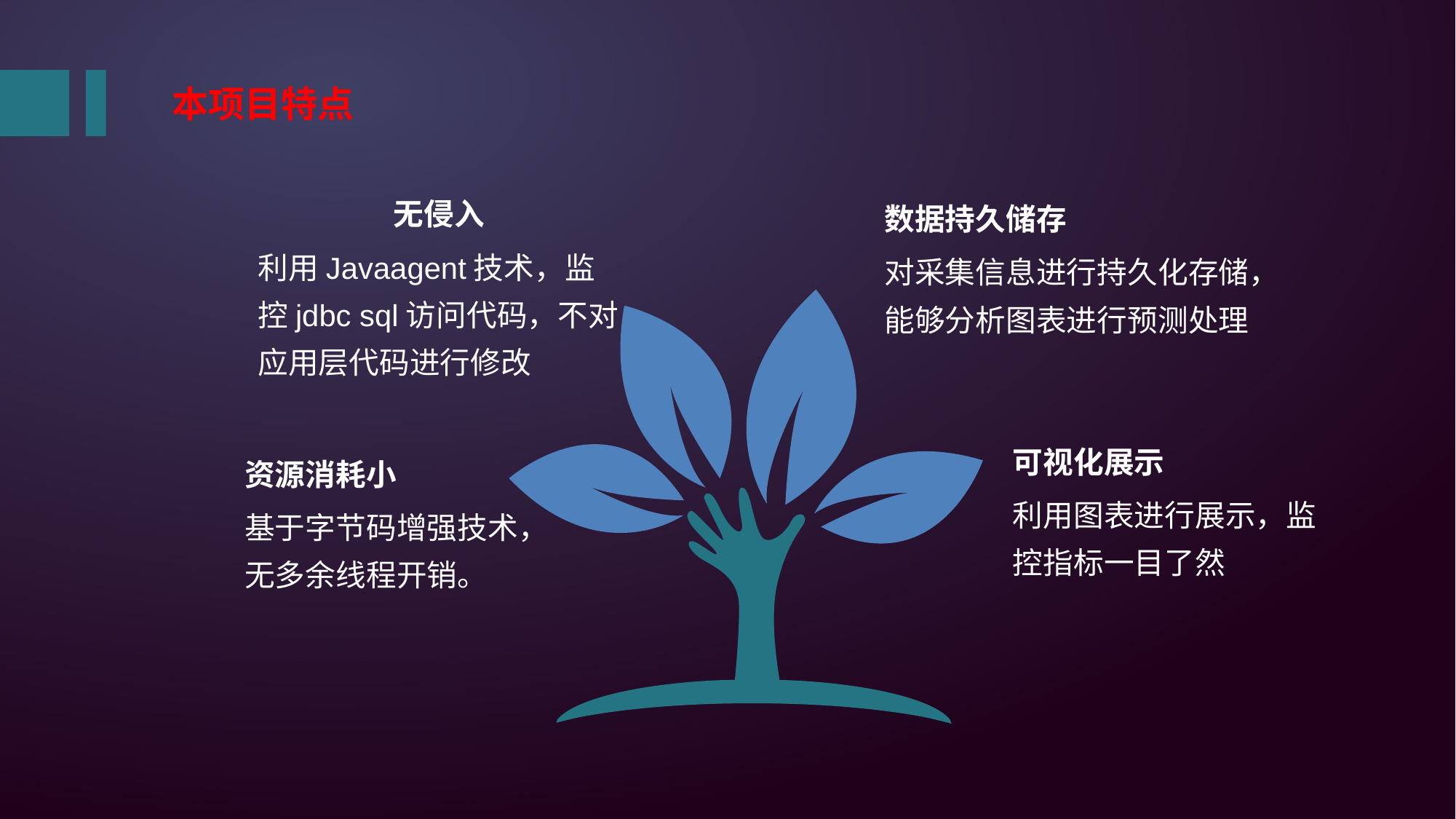

本项目特点
无侵入
利用Javaagent技术，监控jdbc sql访问代码，不对应用层代码进行修改
数据持久储存
对采集信息进行持久化存储，能够分析图表进行预测处理

可视化展示
利用图表进行展示，监控指标一目了然
资源消耗小
基于字节码增强技术，无多余线程开销。